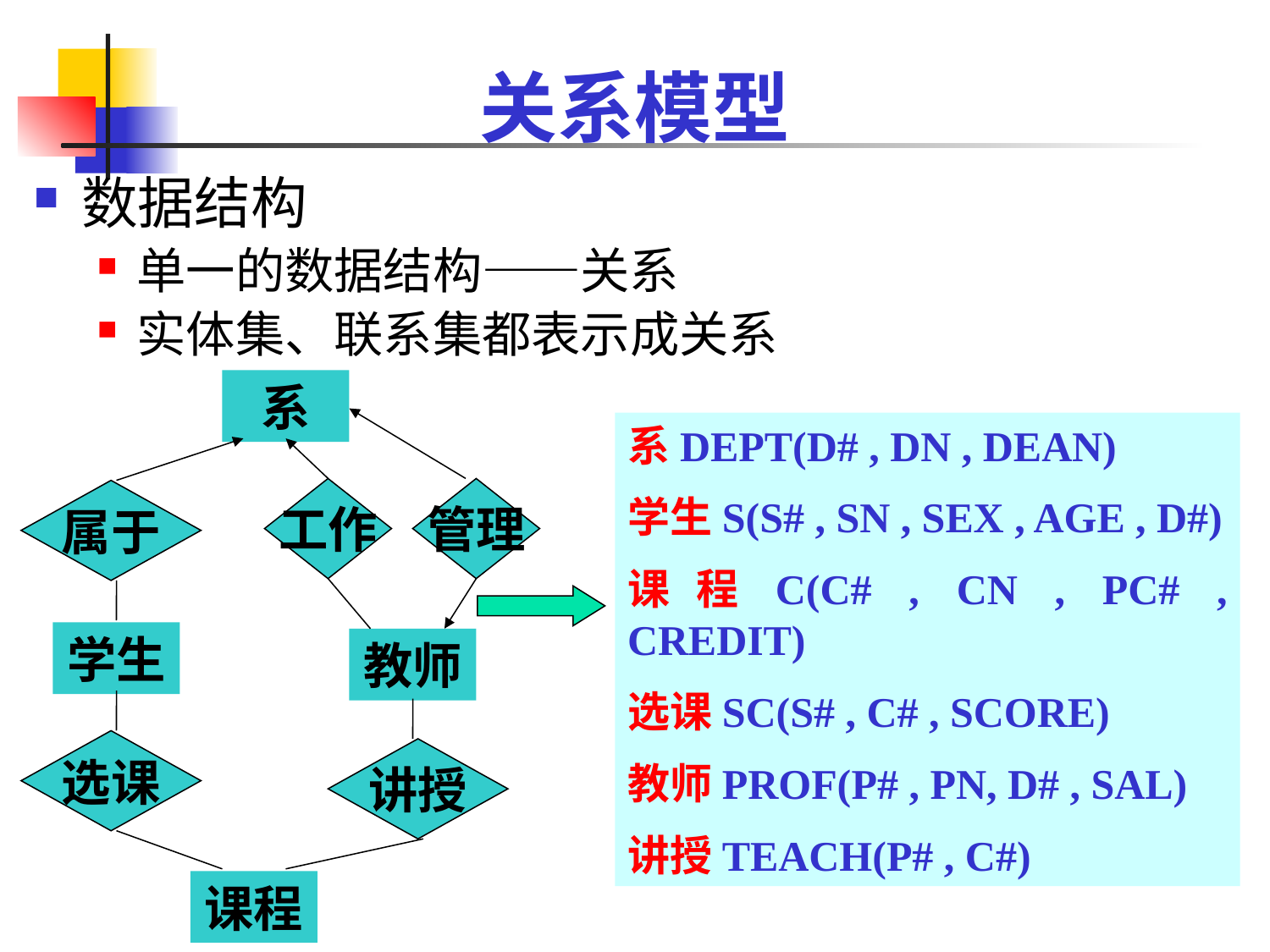

# 关系模型
数据结构
单一的数据结构——关系
实体集、联系集都表示成关系
系

工作
管理
属于

学生
教师

选课
讲授

课程
系DEPT(D# , DN , DEAN)
学生S(S# , SN , SEX , AGE , D#)
课程C(C# , CN , PC# , CREDIT)
选课SC(S# , C# , SCORE)
教师PROF(P# , PN, D# , SAL)
讲授TEACH(P# , C#)